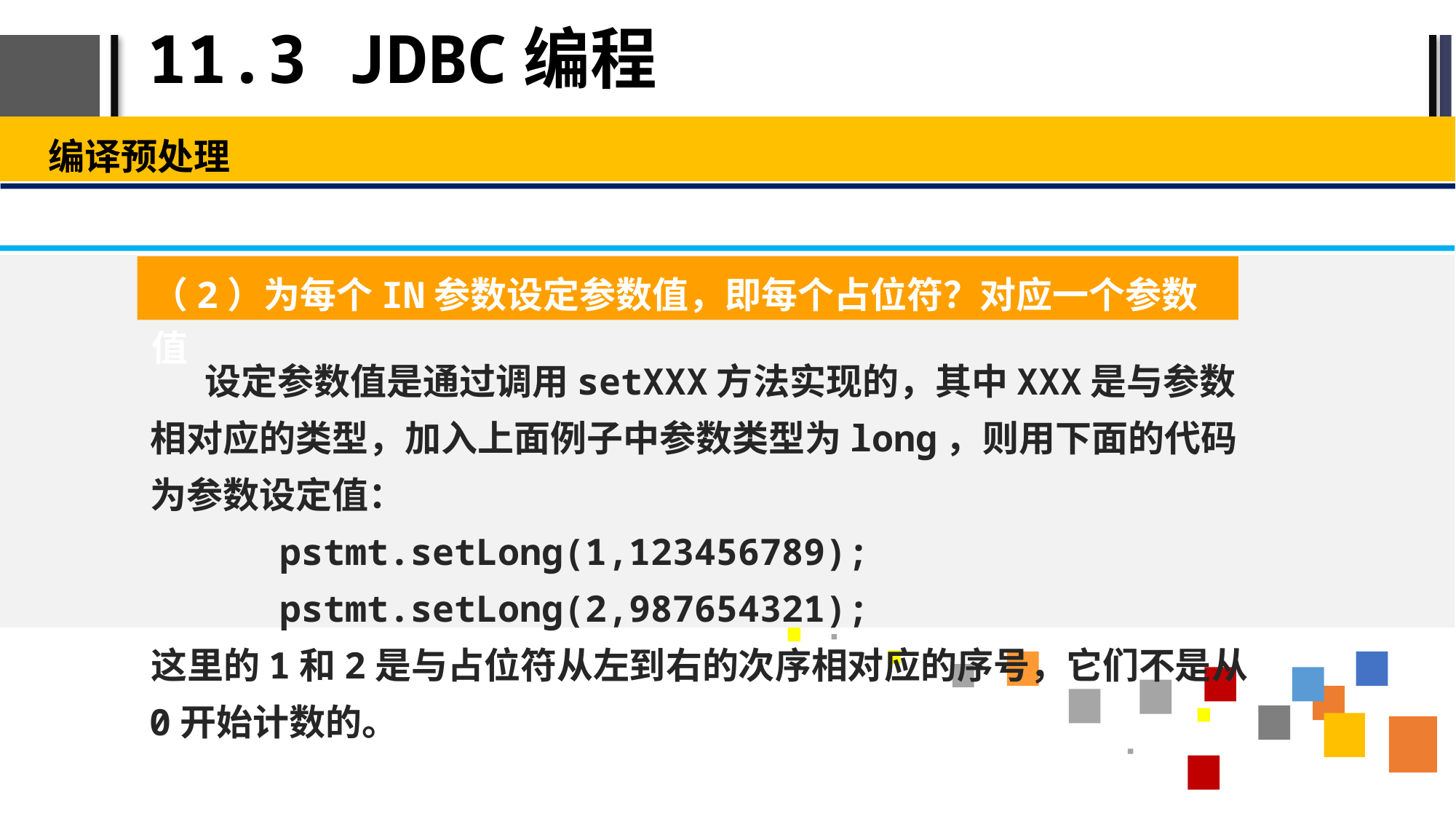

# 11.3 JDBC编程

编译预处理

（2）为每个IN参数设定参数值，即每个占位符？对应一个参数值

设定参数值是通过调用setXXX方法实现的，其中XXX是与参数相对应的类型，加入上面例子中参数类型为long，则用下面的代码为参数设定值：
pstmt.setLong(1,123456789);
pstmt.setLong(2,987654321);
这里的1和2是与占位符从左到右的次序相对应的序号，它们不是从0开始计数的。